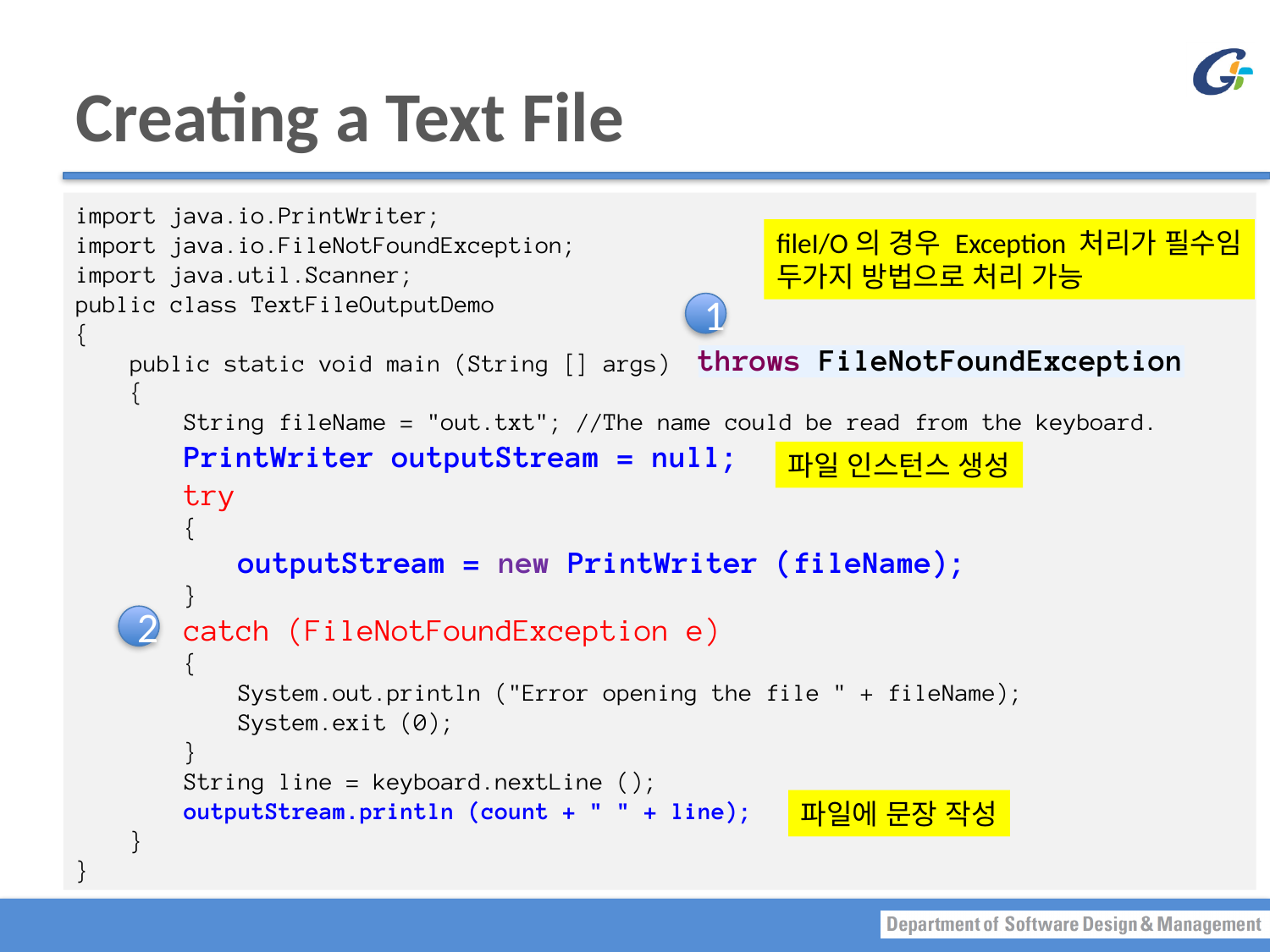

# Creating a Text File
import java.io.PrintWriter;
import java.io.FileNotFoundException;
import java.util.Scanner;
public class TextFileOutputDemo
{
    public static void main (String [] args)
    {
        String fileName = "out.txt"; //The name could be read from the keyboard.
        PrintWriter outputStream = null;
        try
        {
            outputStream = new PrintWriter (fileName);
        }
        catch (FileNotFoundException e)
        {
            System.out.println ("Error opening the file " + fileName);
            System.exit (0);
        }
        String line = keyboard.nextLine ();
        outputStream.println (count + " " + line);
    }
}
fileI/O의 경우 Exception 처리가 필수임
두가지 방법으로 처리 가능

1
throws FileNotFoundException
파일 인스턴스 생성
2
파일에 문장 작성